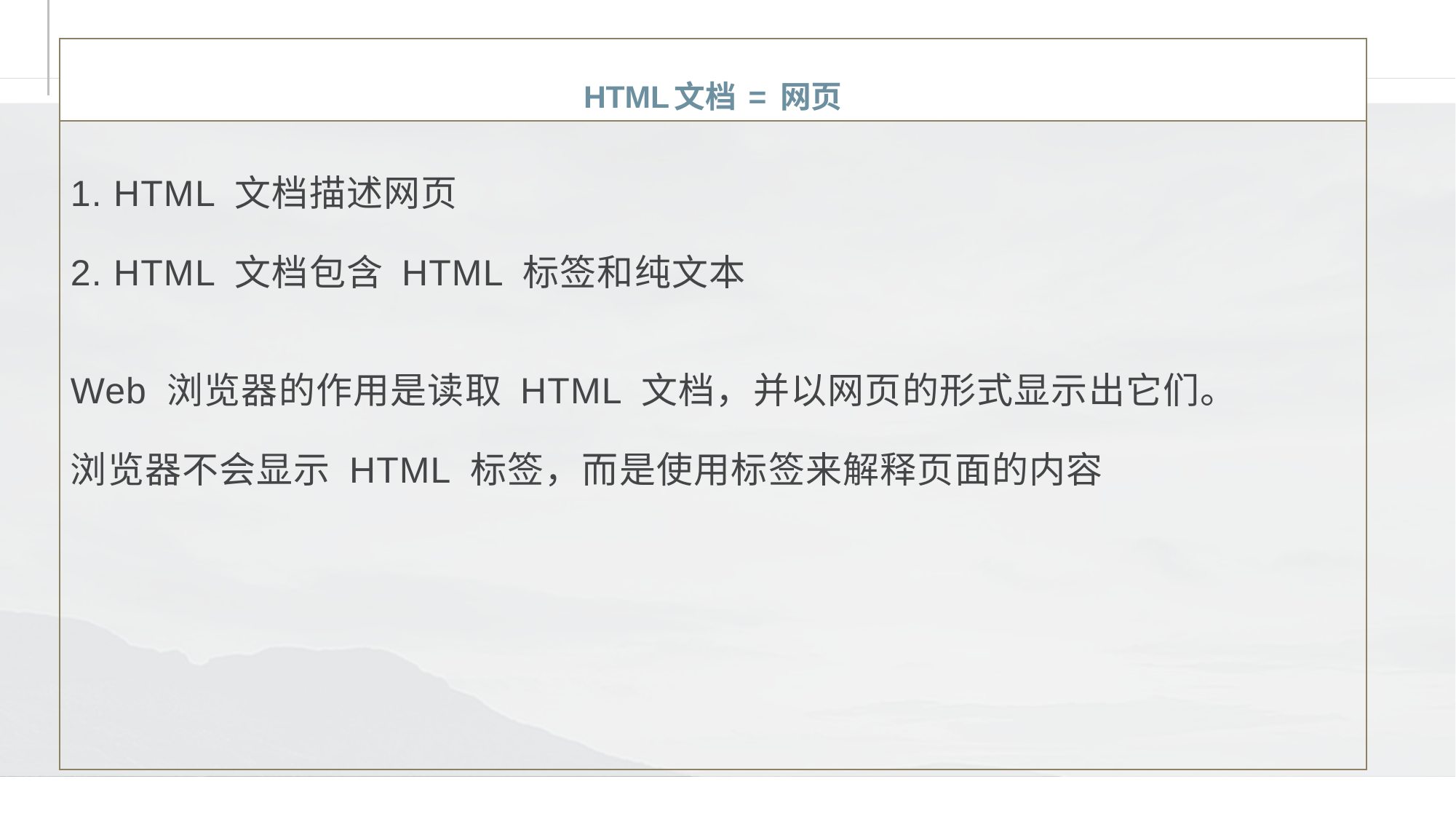

# HTML文档 = 网页

1. HTML 文档描述网页

2. HTML 文档包含 HTML 标签和纯文本

Web 浏览器的作用是读取 HTML 文档，并以网页的形式显示出它们。

浏览器不会显示 HTML 标签，而是使用标签来解释页面的内容